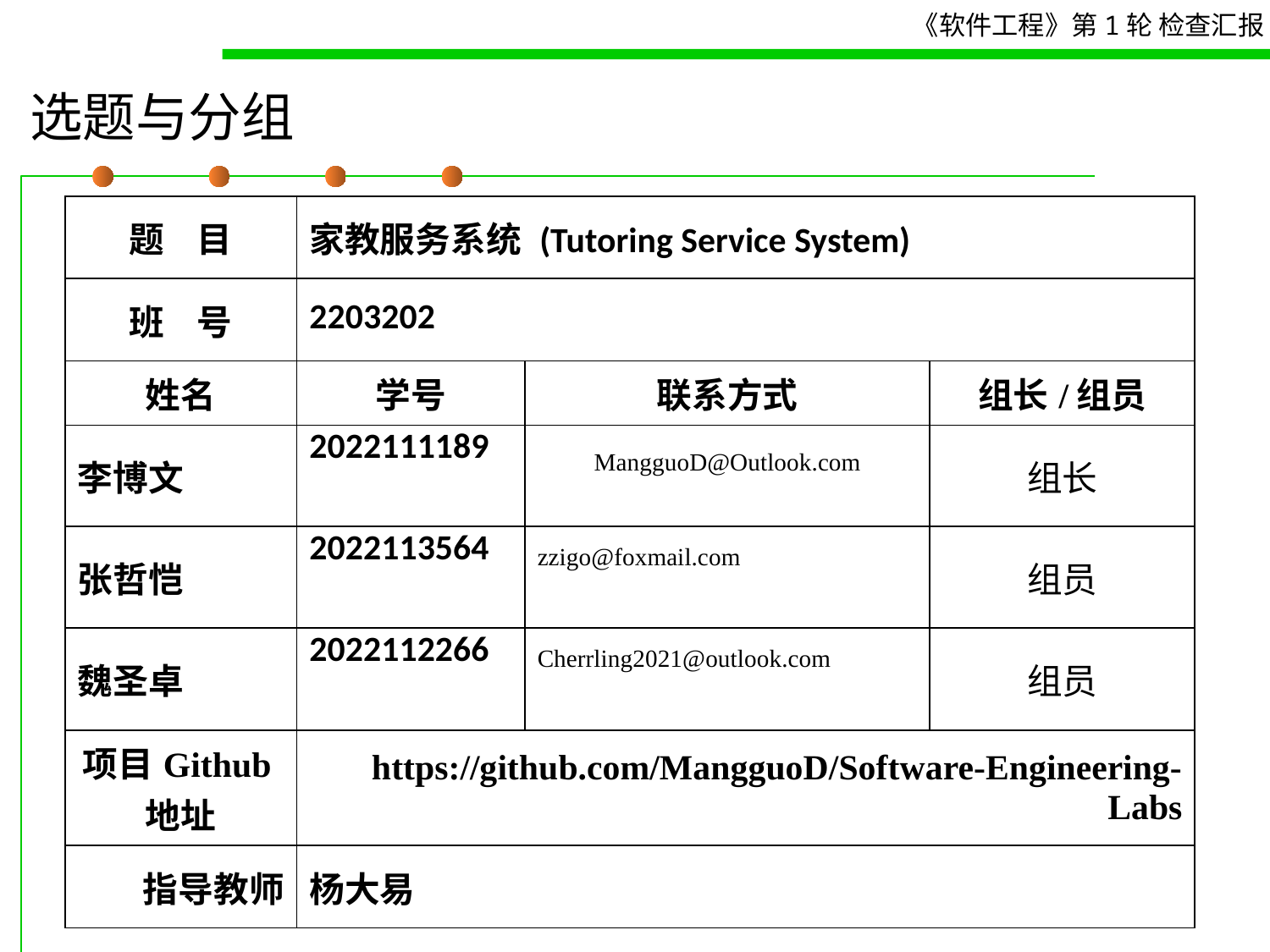

# 选题与分组
| 题 目 | 家教服务系统 (Tutoring Service System) |  |  |
| --- | --- | --- | --- |
| 班 号 | 2203202 |  |  |
| 姓名 | 学号 | 联系方式 | 组长/组员 |
| 李博文 | 2022111189 | MangguoD@Outlook.com | 组长 |
| 张哲恺 | 2022113564 | zzigo@foxmail.com | 组员 |
| 魏圣卓 | 2022112266 | Cherrling2021@outlook.com | 组员 |
| 项目Github地址 | https://github.com/MangguoD/Software-Engineering-Labs |  |  |
| 指导教师 | 杨大易 |  |  |